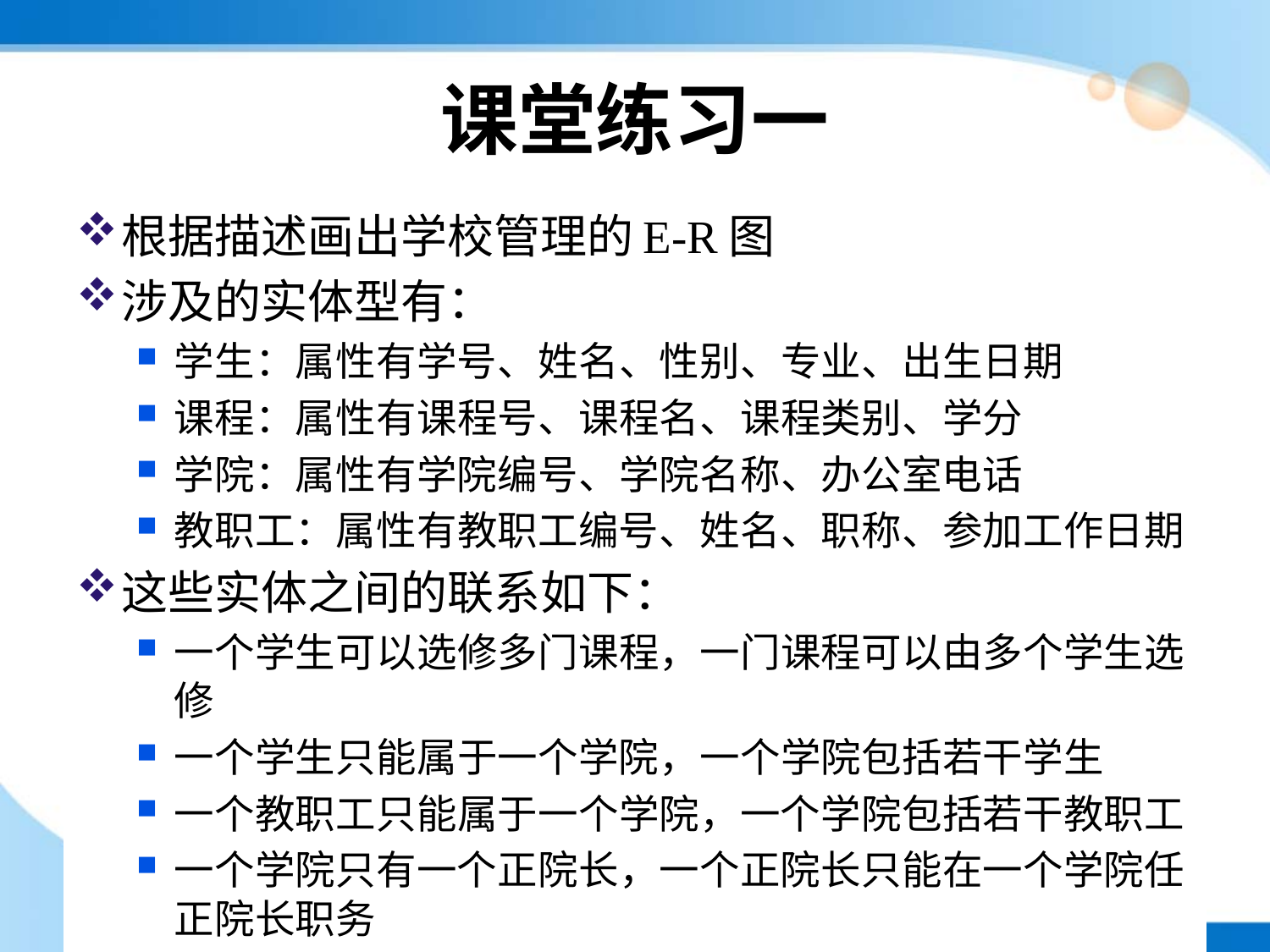

# 课堂练习一
根据描述画出学校管理的E-R图
涉及的实体型有：
学生：属性有学号、姓名、性别、专业、出生日期
课程：属性有课程号、课程名、课程类别、学分
学院：属性有学院编号、学院名称、办公室电话
教职工：属性有教职工编号、姓名、职称、参加工作日期
这些实体之间的联系如下：
一个学生可以选修多门课程，一门课程可以由多个学生选修
一个学生只能属于一个学院，一个学院包括若干学生
一个教职工只能属于一个学院，一个学院包括若干教职工
一个学院只有一个正院长，一个正院长只能在一个学院任正院长职务